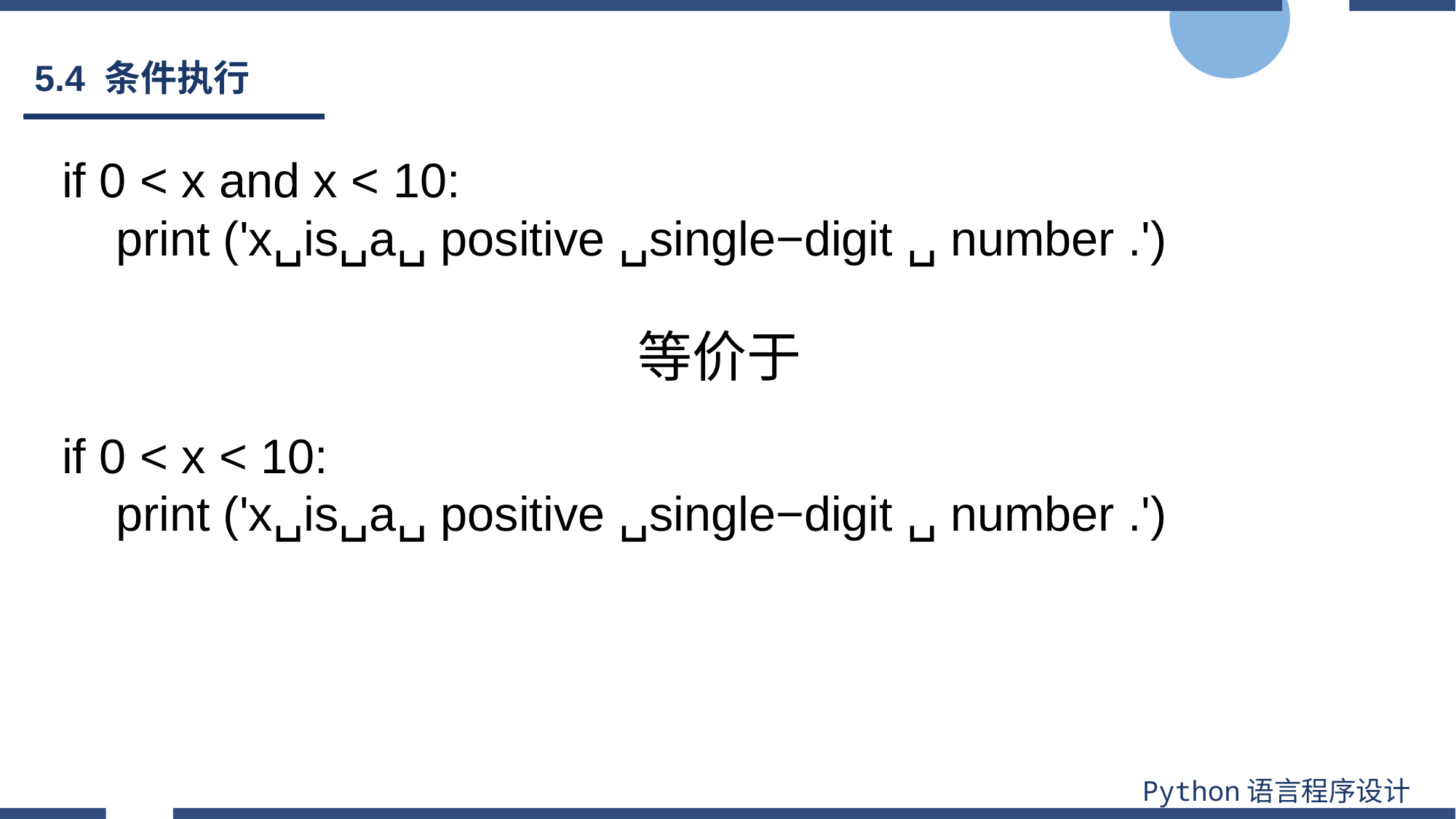

# 5.4 条件执行
if 0 < x and x < 10:
    print ('x␣is␣a␣ positive ␣single−digit ␣ number .')
等价于
if 0 < x < 10:
    print ('x␣is␣a␣ positive ␣single−digit ␣ number .')